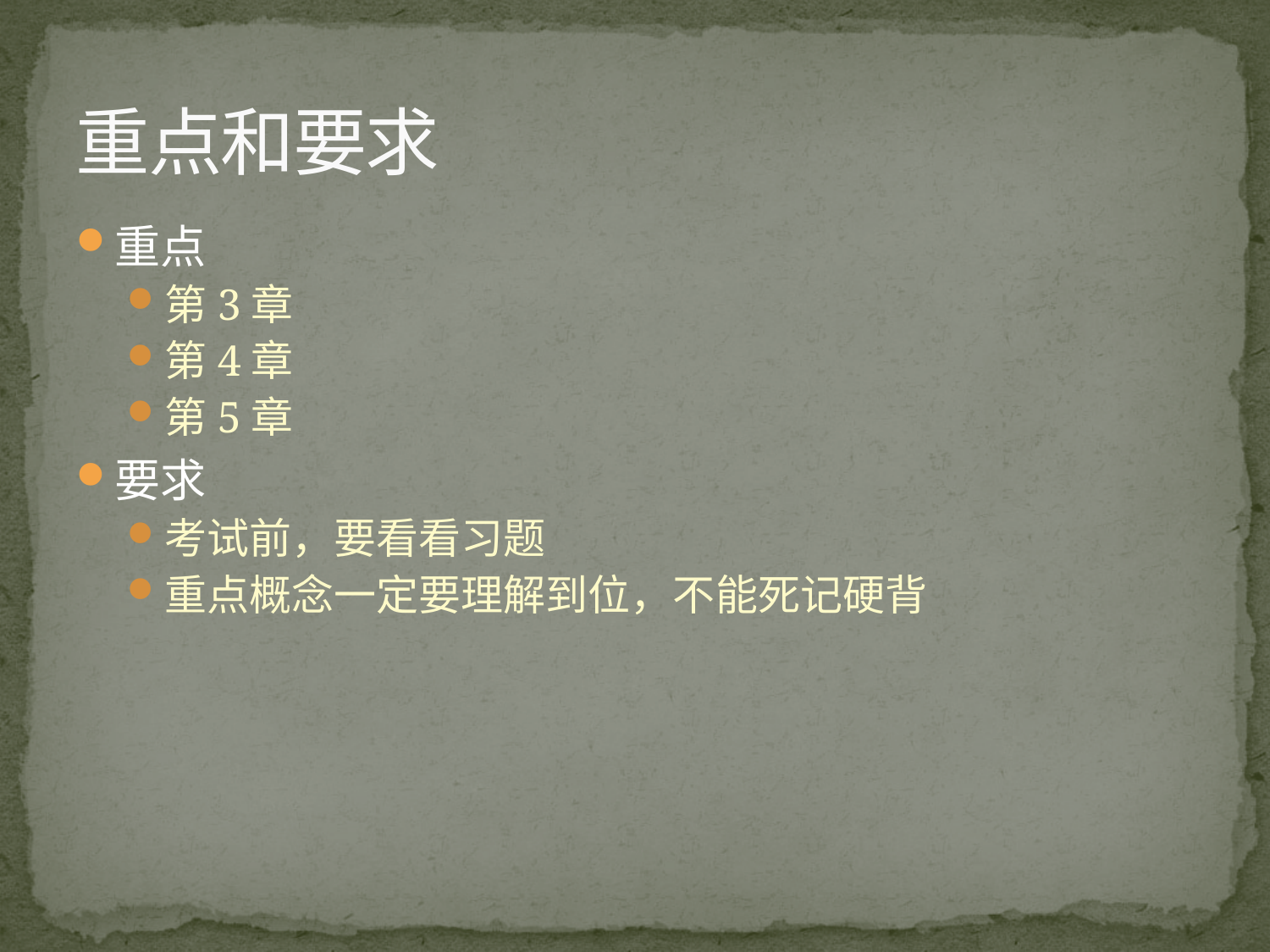

# 重点和要求
重点
第3章
第4章
第5章
要求
考试前，要看看习题
重点概念一定要理解到位，不能死记硬背